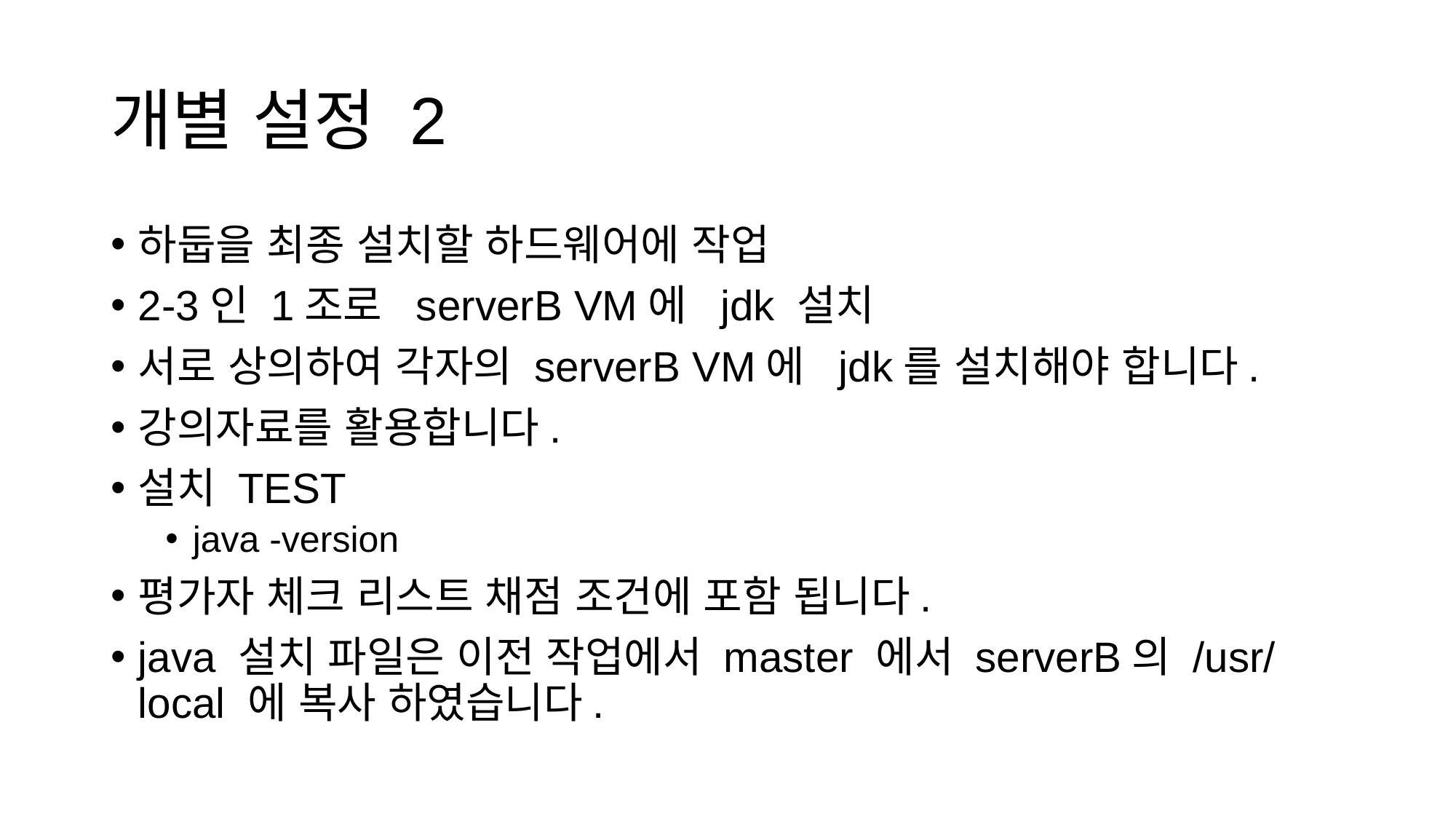

# 개별 설정 2
하둡을 최종 설치할 하드웨어에 작업
2-3인 1조로  serverB VM에  jdk 설치
서로 상의하여 각자의 serverB VM에  jdk를 설치해야 합니다.
강의자료를 활용합니다.
설치 TEST
java -version
평가자 체크 리스트 채점 조건에 포함 됩니다.
java 설치 파일은 이전 작업에서 master 에서 serverB의 /usr/local 에 복사 하였습니다.